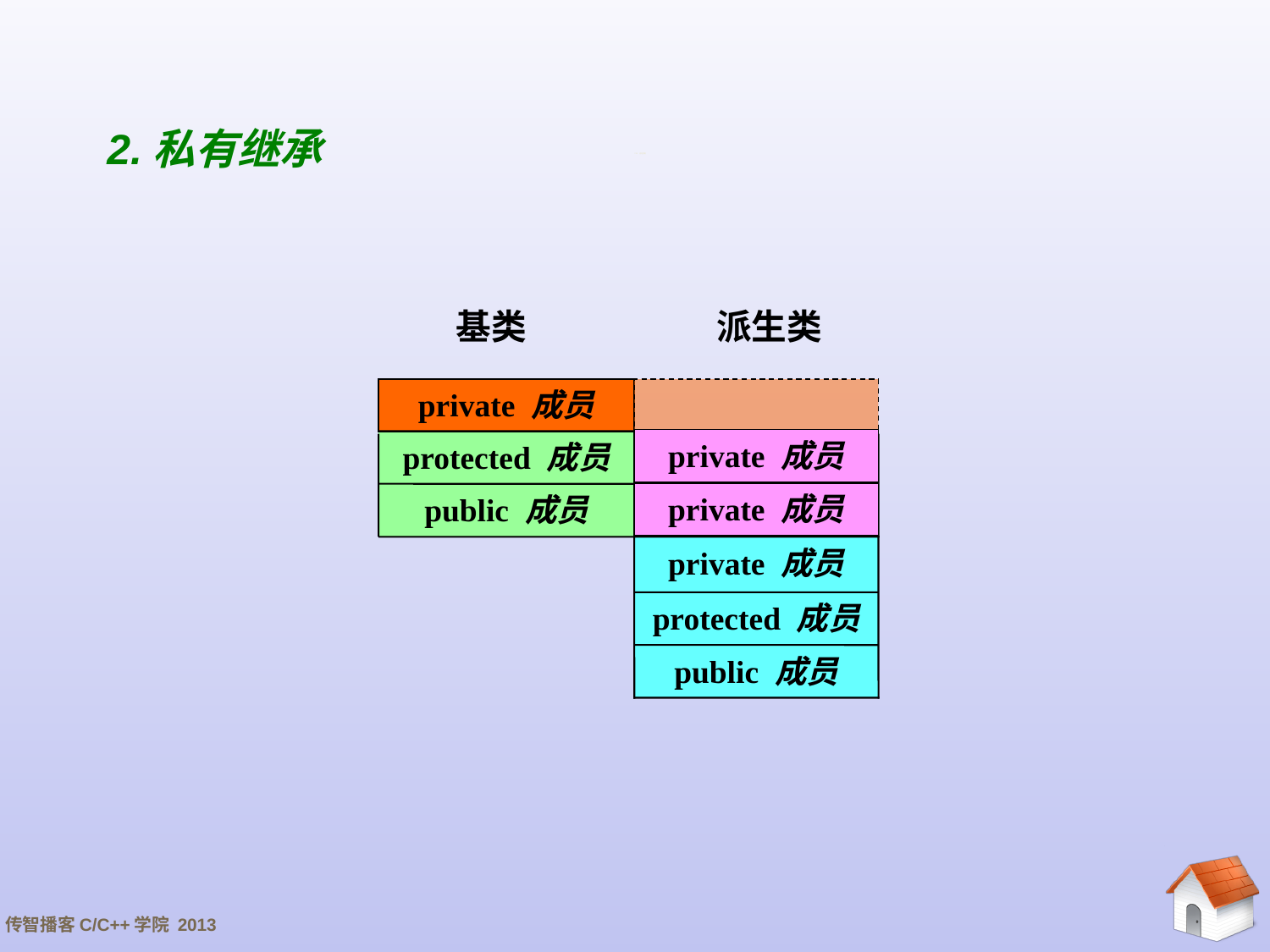

# 7.2.1  访问控制
2.私有继承
基类
派生类
private 成员

private 成员
protected 成员

private 成员
public 成员

private 成员

protected 成员

public 成员